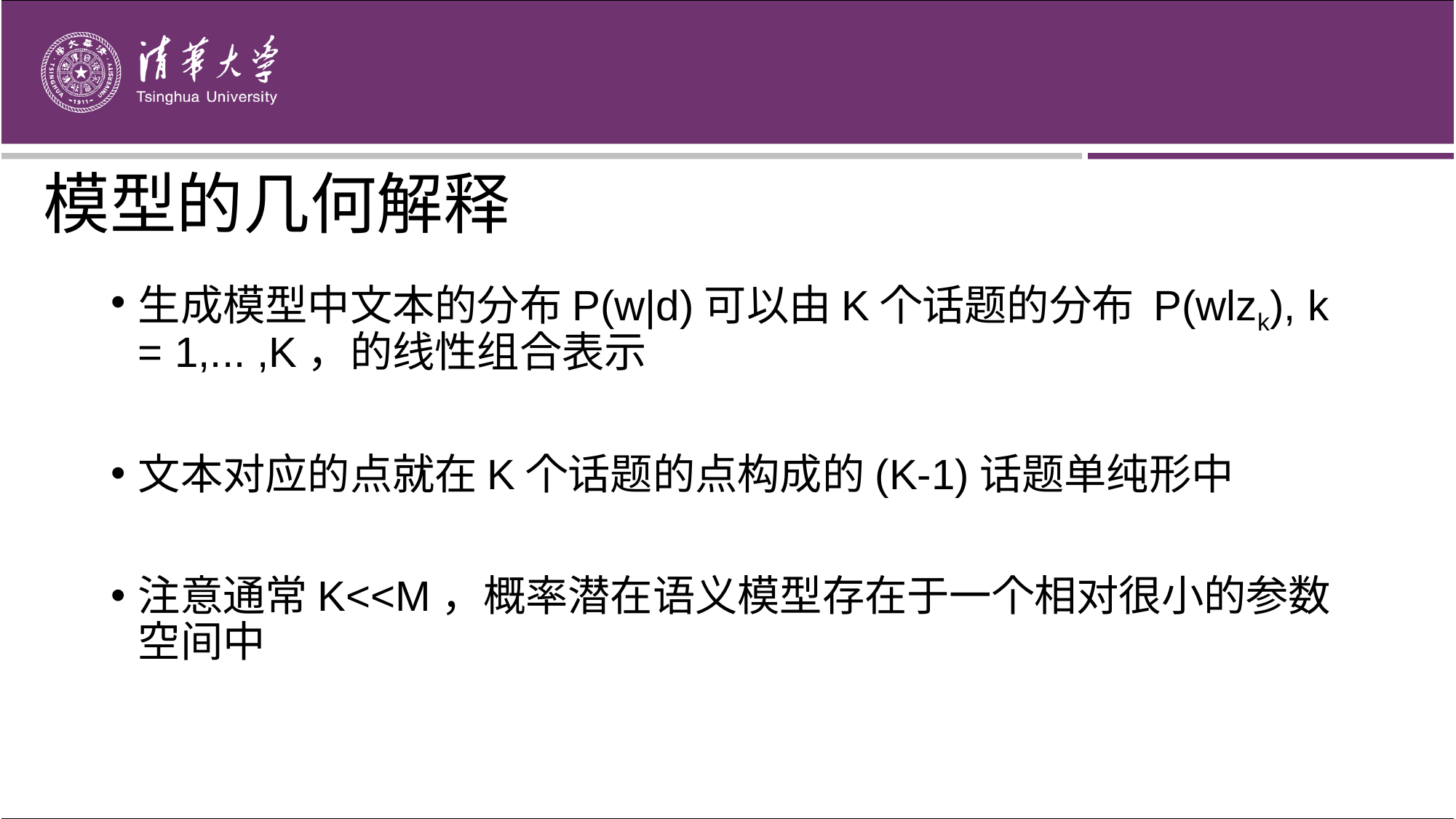

# 模型的几何解释
生成模型中文本的分布P(w|d)可以由K个话题的分布 P(wlzk), k = 1,... ,K，的线性组合表示

文本对应的点就在K个话题的点构成的(K-1)话题单纯形中

注意通常K<<M，概率潜在语义模型存在于一个相对很小的参数空间中